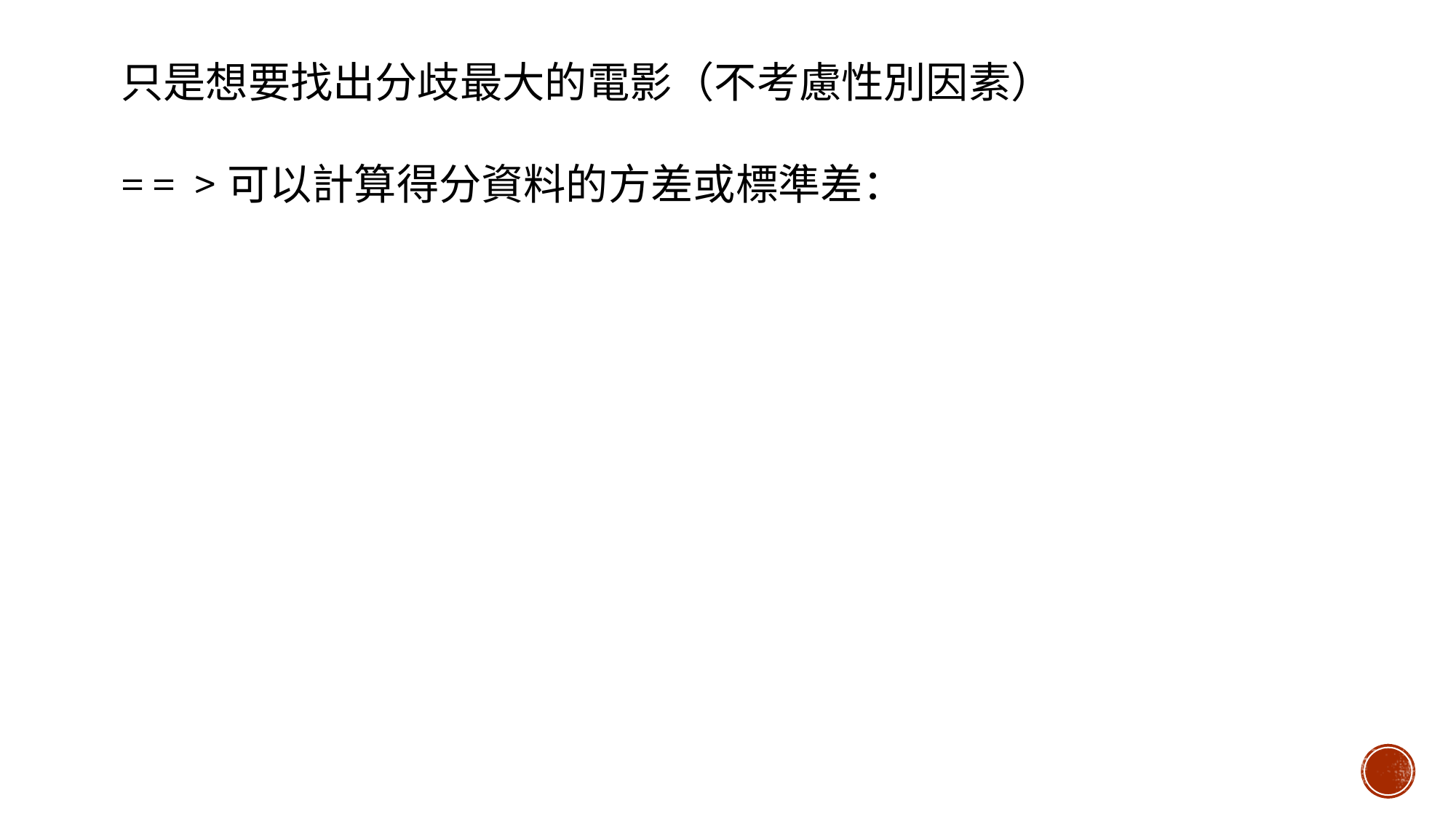

只是想要找出分歧最大的電影（不考慮性別因素）

= =  >可以計算得分資料的方差或標準差：